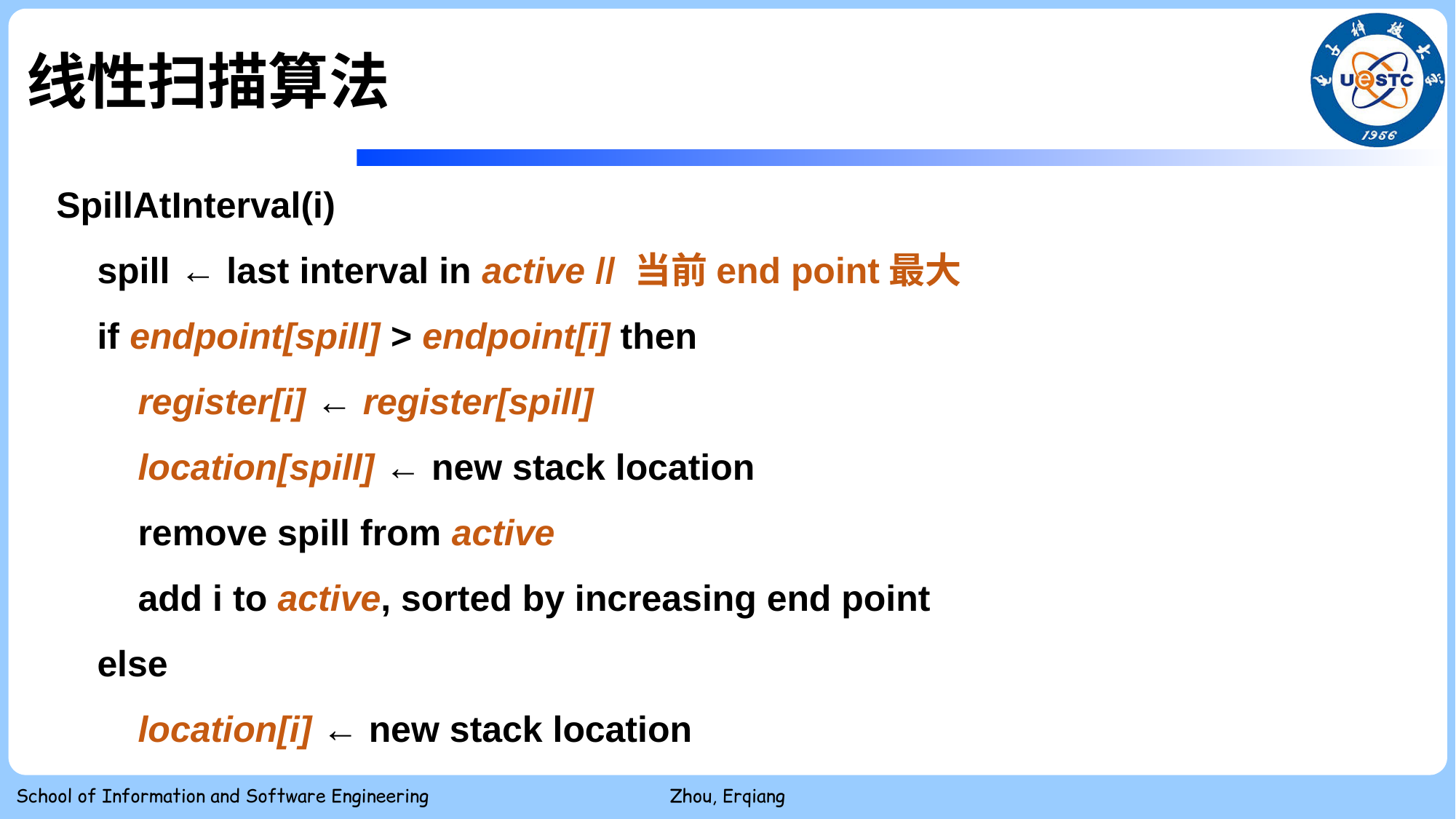

# 线性扫描算法
SpillAtInterval(i)
    spill ← last interval in active // 当前end point最大
    if endpoint[spill] > endpoint[i] then
        register[i] ← register[spill]
        location[spill] ← new stack location
        remove spill from active
        add i to active, sorted by increasing end point
    else
        location[i] ← new stack location
School of Information and Software Engineering
Zhou, Erqiang
34